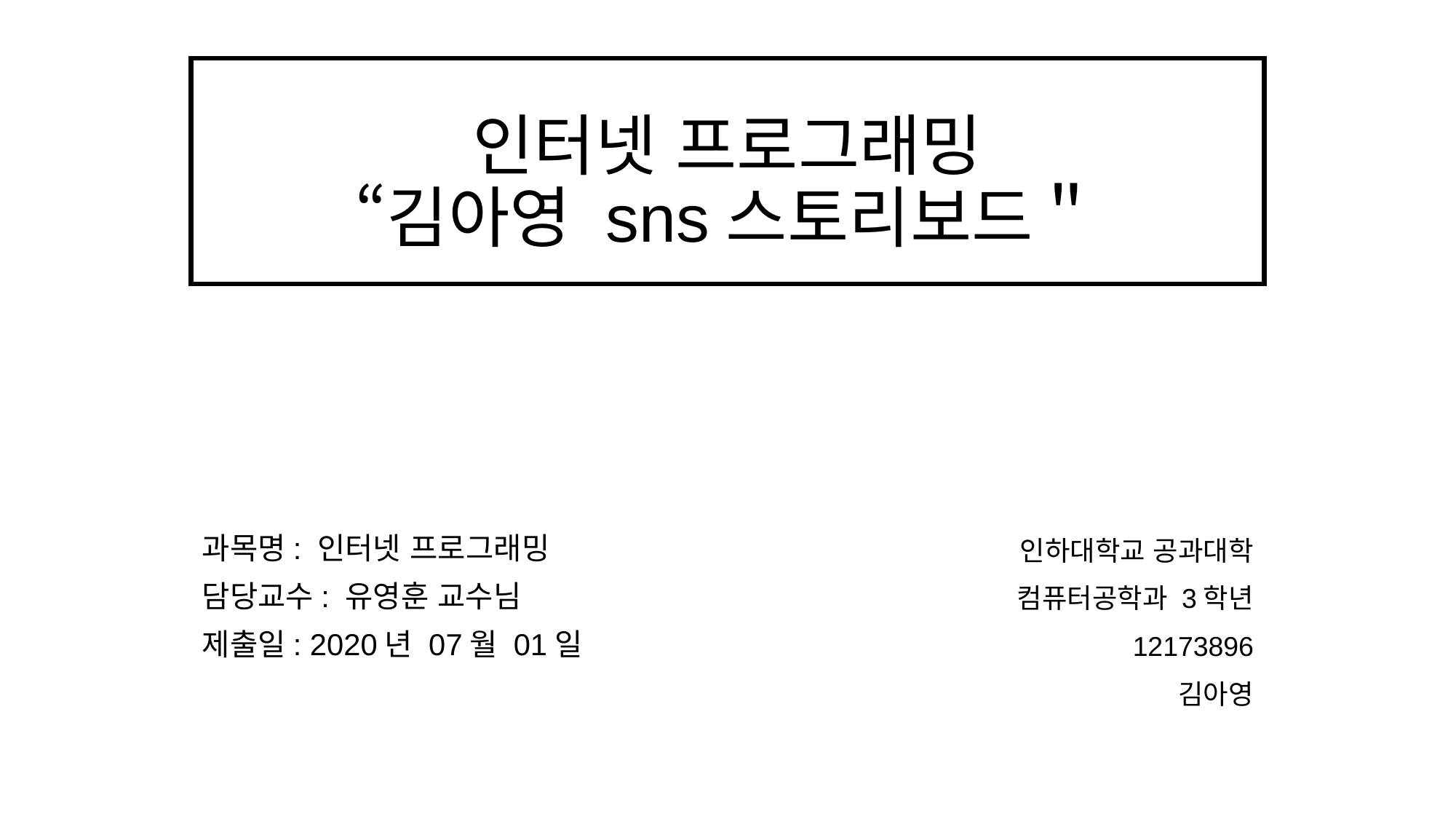

# 인터넷 프로그래밍 “김아영 sns스토리보드＂
과목명: 인터넷 프로그래밍
담당교수: 유영훈 교수님
제출일: 2020년 07월 01일
인하대학교 공과대학
컴퓨터공학과 3학년
12173896
김아영